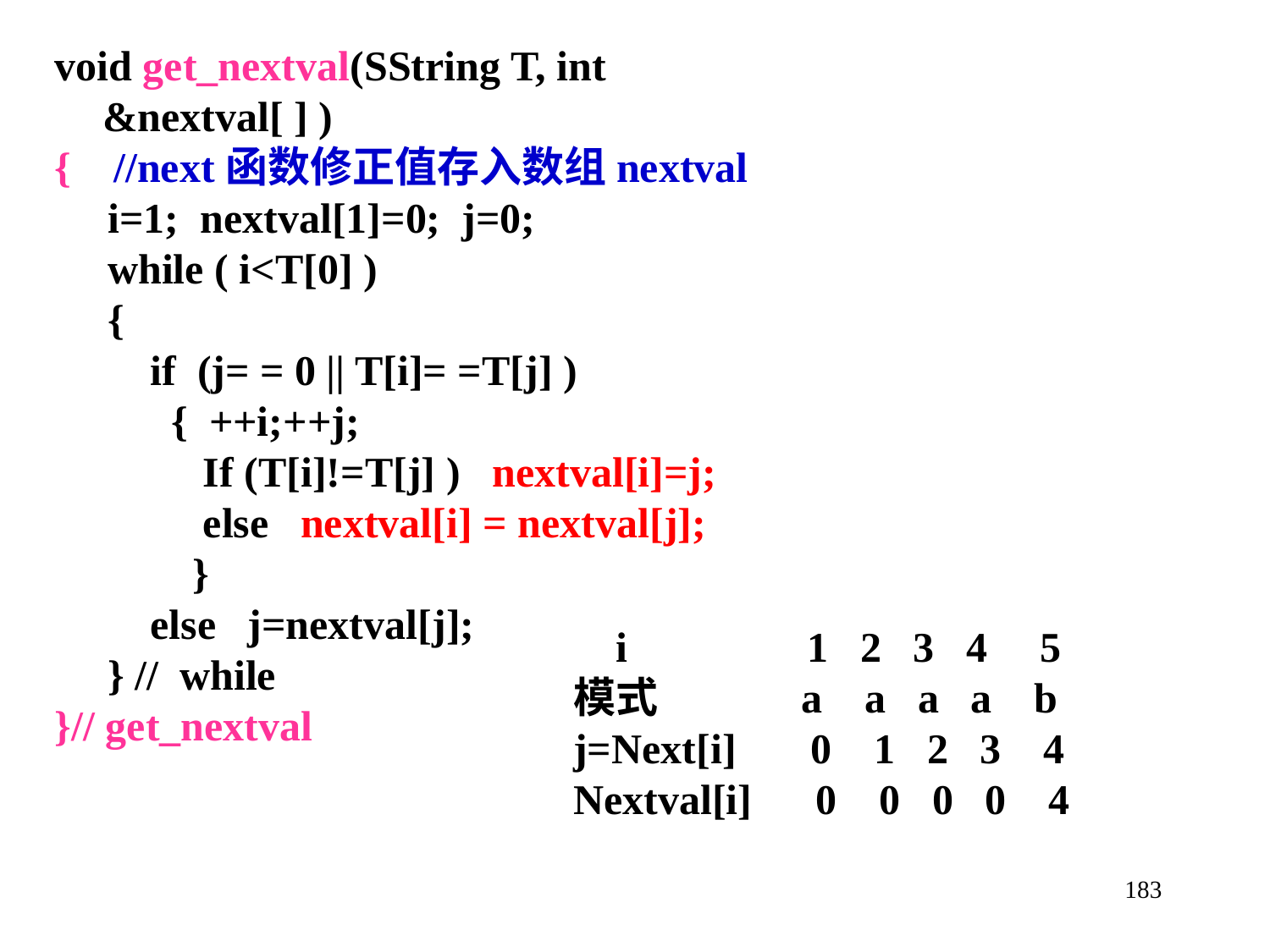

void get_nextval(SString T, int  &nextval[ ] )
{    //next函数修正值存入数组nextval
     i=1;  nextval[1]=0;  j=0;
     while ( i<T[0] )
     {
         if  (j= = 0 || T[i]= =T[j] )
           {  ++i;++j;
              If (T[i]!=T[j] )   nextval[i]=j;
              else   nextval[i] = nextval[j];
             }
         else   j=nextval[j];
     } //  while
}// get_nextval
    i                 1   2   3   4     5
模式              a    a   a   a    b
j=Next[i]       0    1   2   3    4
Nextval[i]      0    0   0   0    4
183